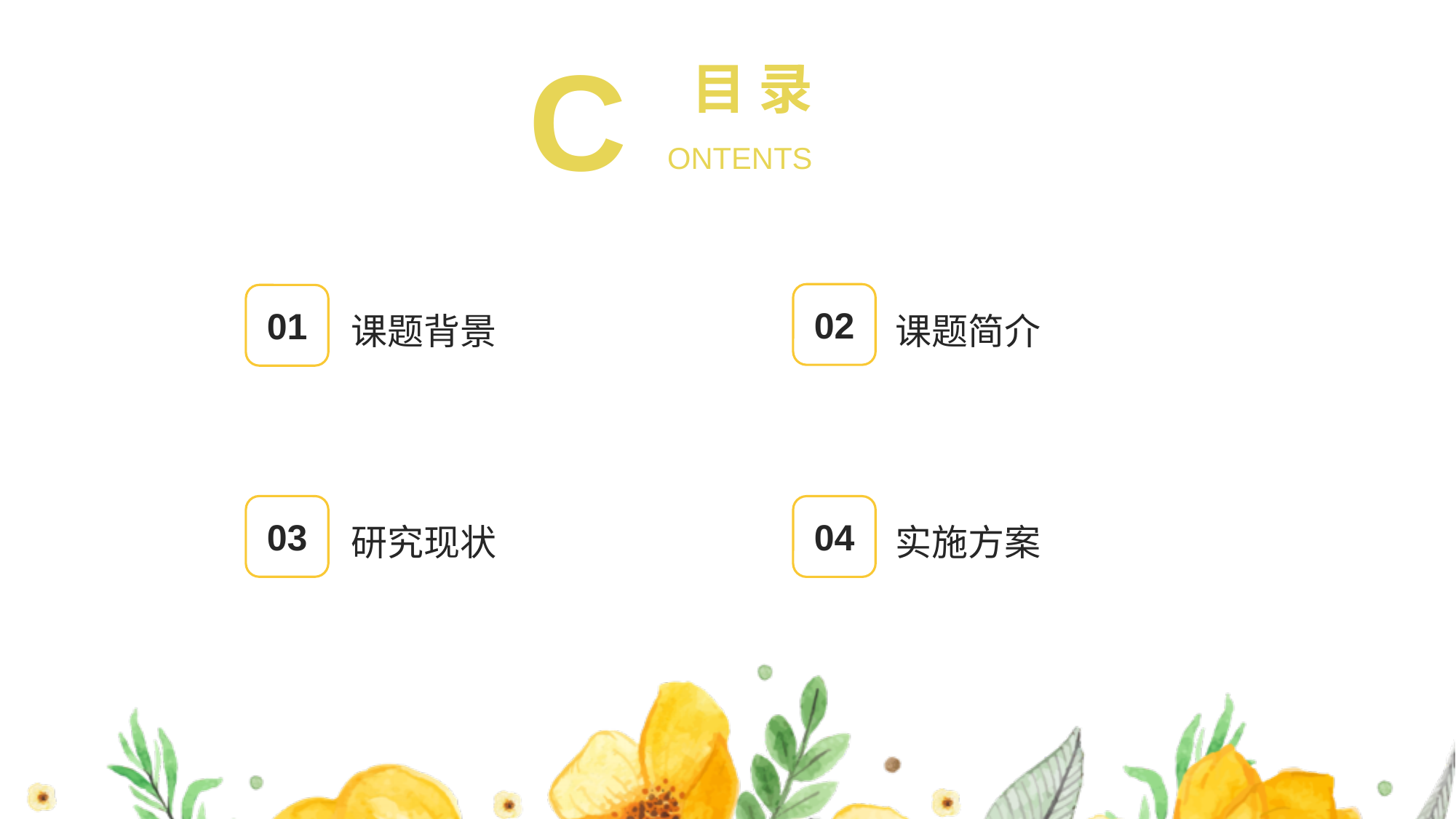

C
目 录
ONTENTS
02
01
课题背景
课题简介
03
04
研究现状
实施方案